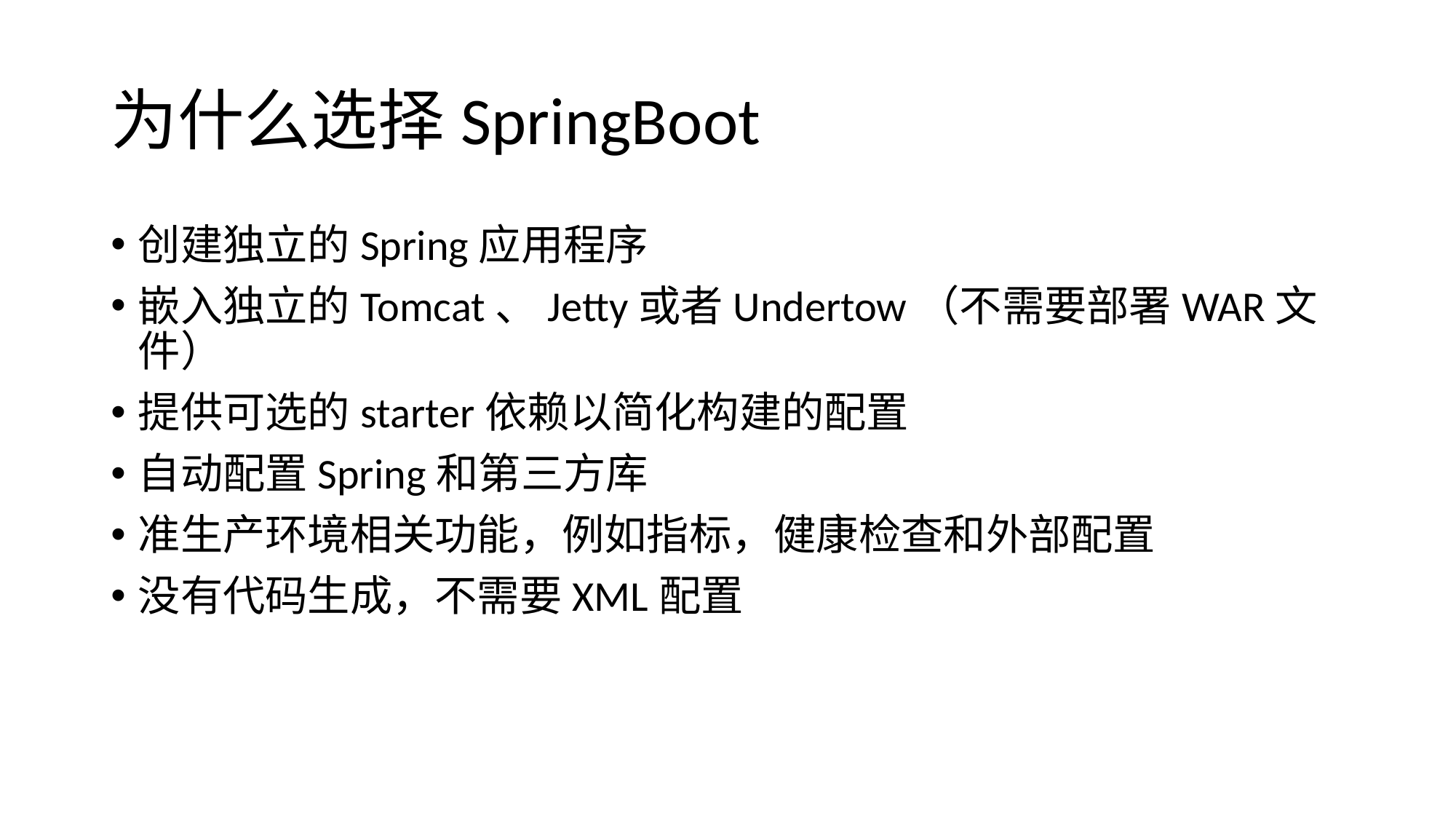

# 为什么选择SpringBoot
创建独立的Spring应用程序
嵌入独立的Tomcat、Jetty或者Undertow（不需要部署WAR文件）
提供可选的starter依赖以简化构建的配置
自动配置Spring和第三方库
准生产环境相关功能，例如指标，健康检查和外部配置
没有代码生成，不需要XML配置